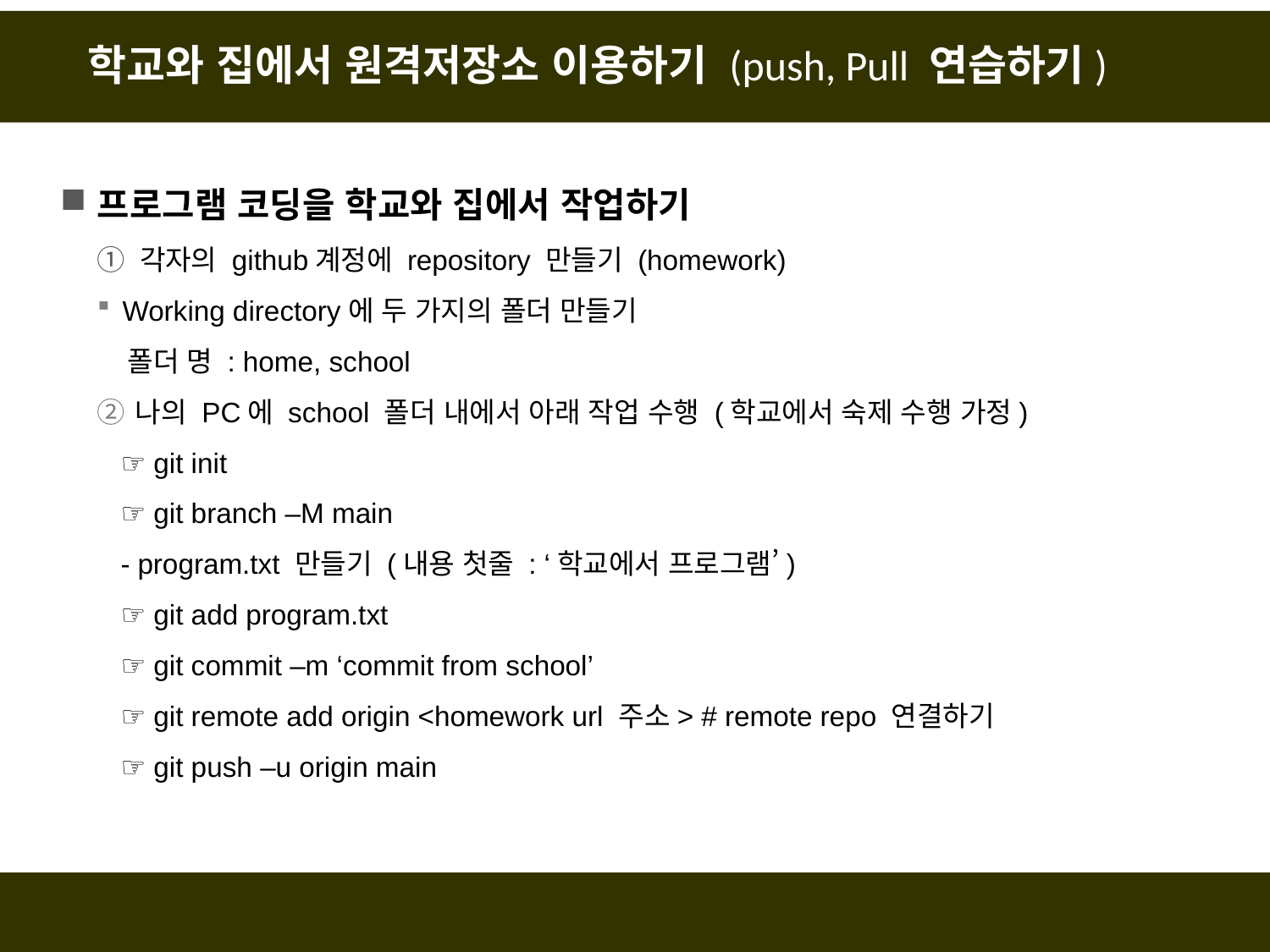

# 학교와 집에서 원격저장소 이용하기 (push, Pull 연습하기)
프로그램 코딩을 학교와 집에서 작업하기
 각자의 github계정에 repository 만들기 (homework)
Working directory에 두 가지의 폴더 만들기
   폴더 명 : home, school
나의 PC에 school 폴더 내에서 아래 작업 수행 (학교에서 숙제 수행 가정)
   ☞ git init
   ☞ git branch –M main
   - program.txt 만들기 (내용 첫줄 : ‘학교에서 프로그램’)
   ☞ git add program.txt
   ☞ git commit –m ‘commit from school’
   ☞ git remote add origin <homework url 주소> # remote repo 연결하기
   ☞ git push –u origin main